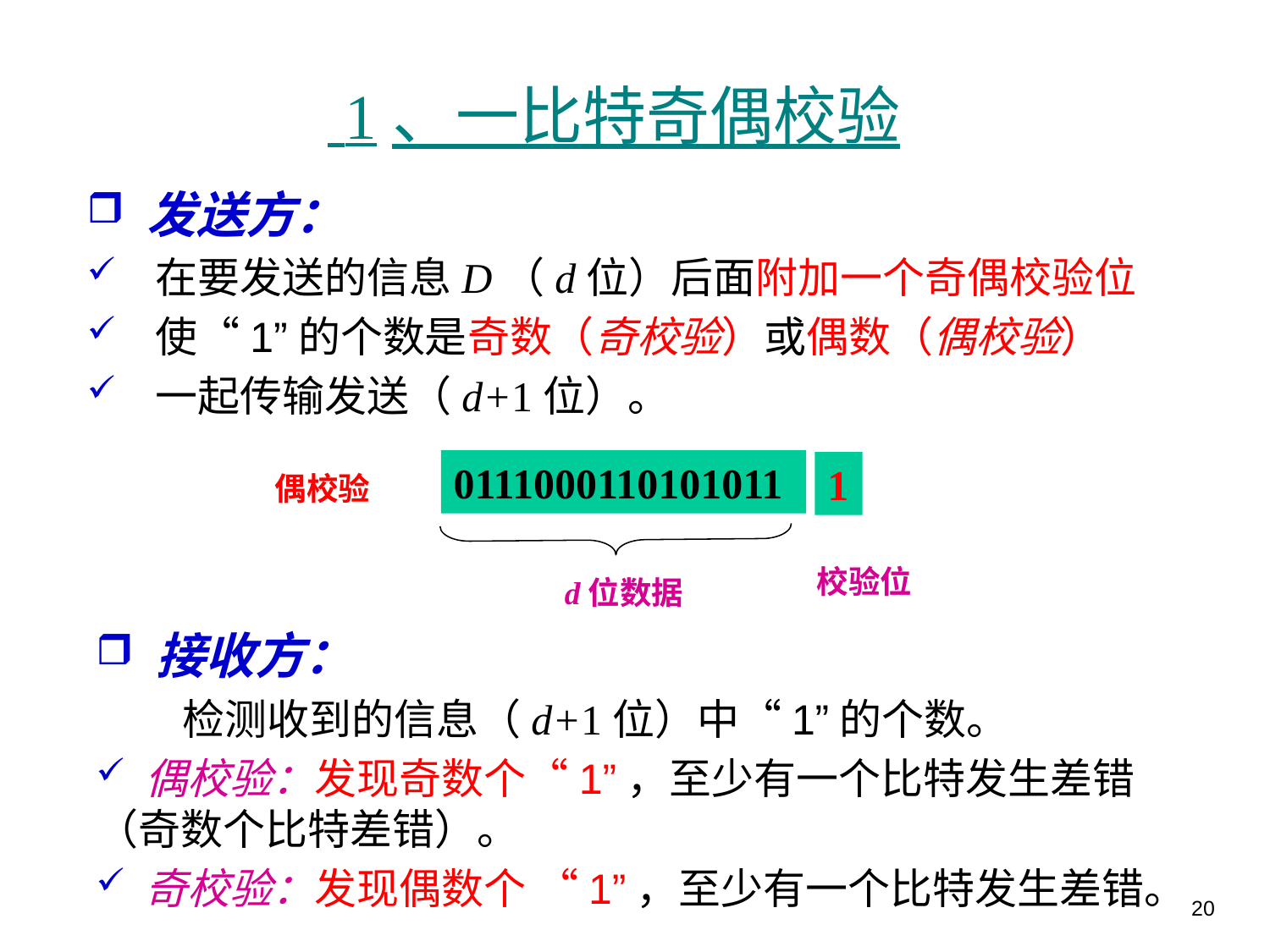

# 1、一比特奇偶校验
 发送方：
   在要发送的信息D（d位）后面附加一个奇偶校验位
   使“1”的个数是奇数（奇校验）或偶数（偶校验）
   一起传输发送（d+1位）。

0111000110101011
1
偶校验
校验位
d位数据
 接收方：
        检测收到的信息（d+1位）中“1”的个数。
 偶校验：发现奇数个“1”，至少有一个比特发生差错（奇数个比特差错）。
 奇校验：发现偶数个 “1”，至少有一个比特发生差错。
20